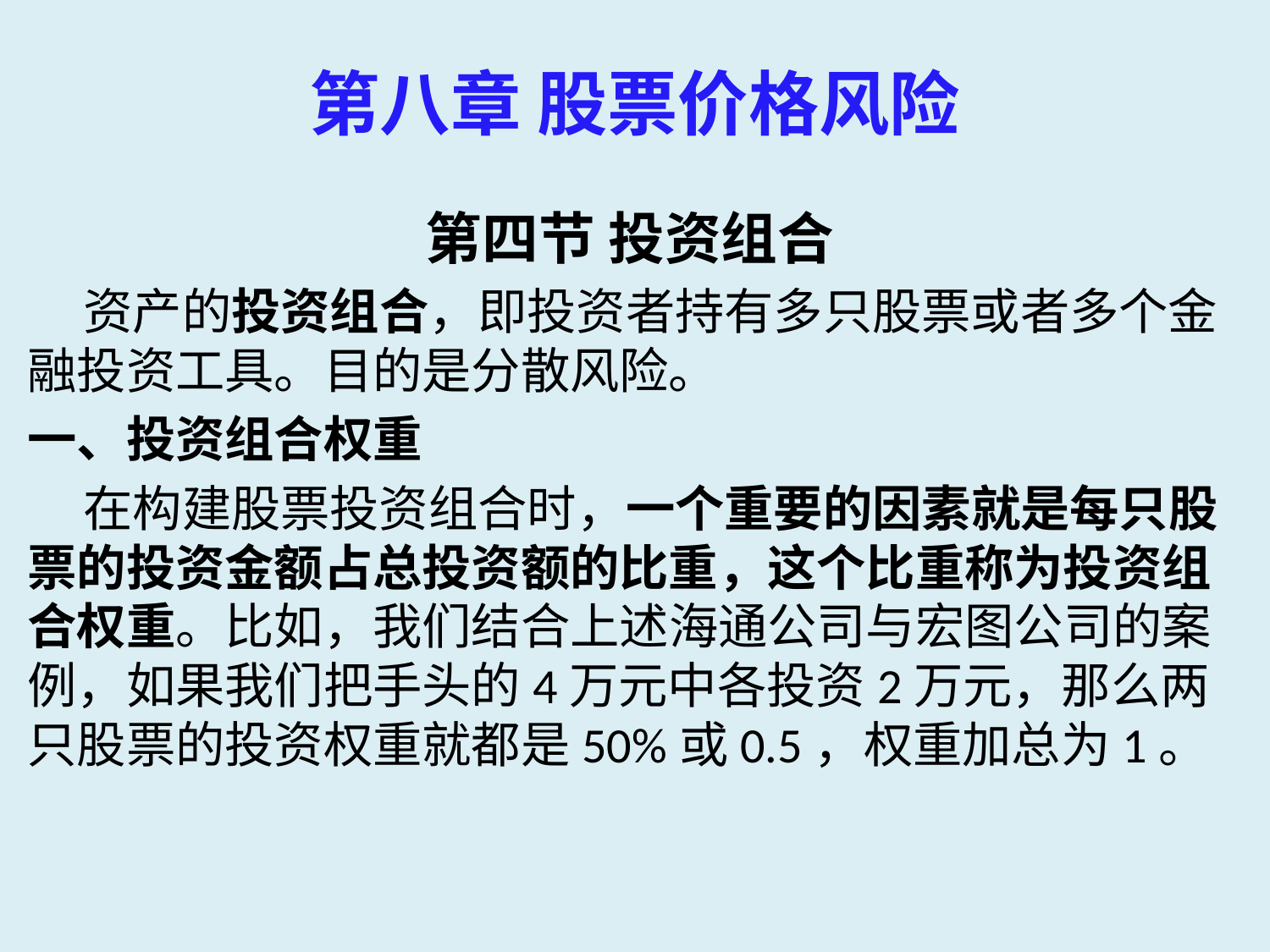

# 第八章 股票价格风险
第四节 投资组合
    资产的投资组合，即投资者持有多只股票或者多个金融投资工具。目的是分散风险。
一、投资组合权重
    在构建股票投资组合时，一个重要的因素就是每只股票的投资金额占总投资额的比重，这个比重称为投资组合权重。比如，我们结合上述海通公司与宏图公司的案例，如果我们把手头的4万元中各投资2万元，那么两只股票的投资权重就都是50%或0.5，权重加总为1。